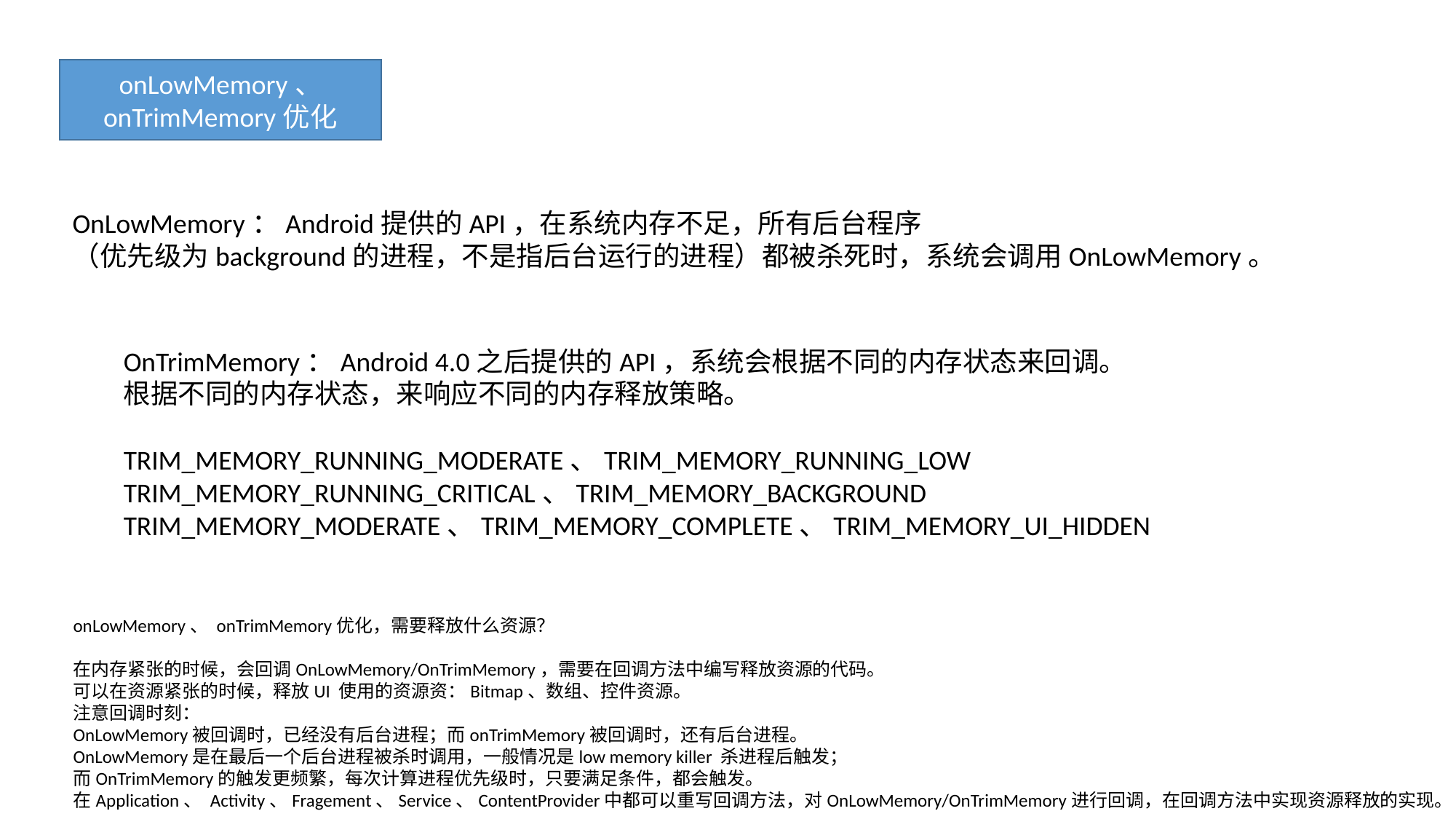

onLowMemory、 onTrimMemory优化
OnLowMemory：Android提供的API，在系统内存不足，所有后台程序
（优先级为background的进程，不是指后台运行的进程）都被杀死时，系统会调用OnLowMemory。
OnTrimMemory：Android 4.0之后提供的API，系统会根据不同的内存状态来回调。
根据不同的内存状态，来响应不同的内存释放策略。

TRIM_MEMORY_RUNNING_MODERATE、TRIM_MEMORY_RUNNING_LOW
TRIM_MEMORY_RUNNING_CRITICAL、TRIM_MEMORY_BACKGROUND
TRIM_MEMORY_MODERATE、TRIM_MEMORY_COMPLETE、TRIM_MEMORY_UI_HIDDEN
onLowMemory、 onTrimMemory优化，需要释放什么资源？

在内存紧张的时候，会回调OnLowMemory/OnTrimMemory，需要在回调方法中编写释放资源的代码。
可以在资源紧张的时候，释放UI 使用的资源资：Bitmap、数组、控件资源。
注意回调时刻：
OnLowMemory被回调时，已经没有后台进程；而onTrimMemory被回调时，还有后台进程。
OnLowMemory是在最后一个后台进程被杀时调用，一般情况是low memory killer 杀进程后触发；
而OnTrimMemory的触发更频繁，每次计算进程优先级时，只要满足条件，都会触发。
在Application、 Activity、Fragement、Service、ContentProvider中都可以重写回调方法，对OnLowMemory/OnTrimMemory进行回调，在回调方法中实现资源释放的实现。